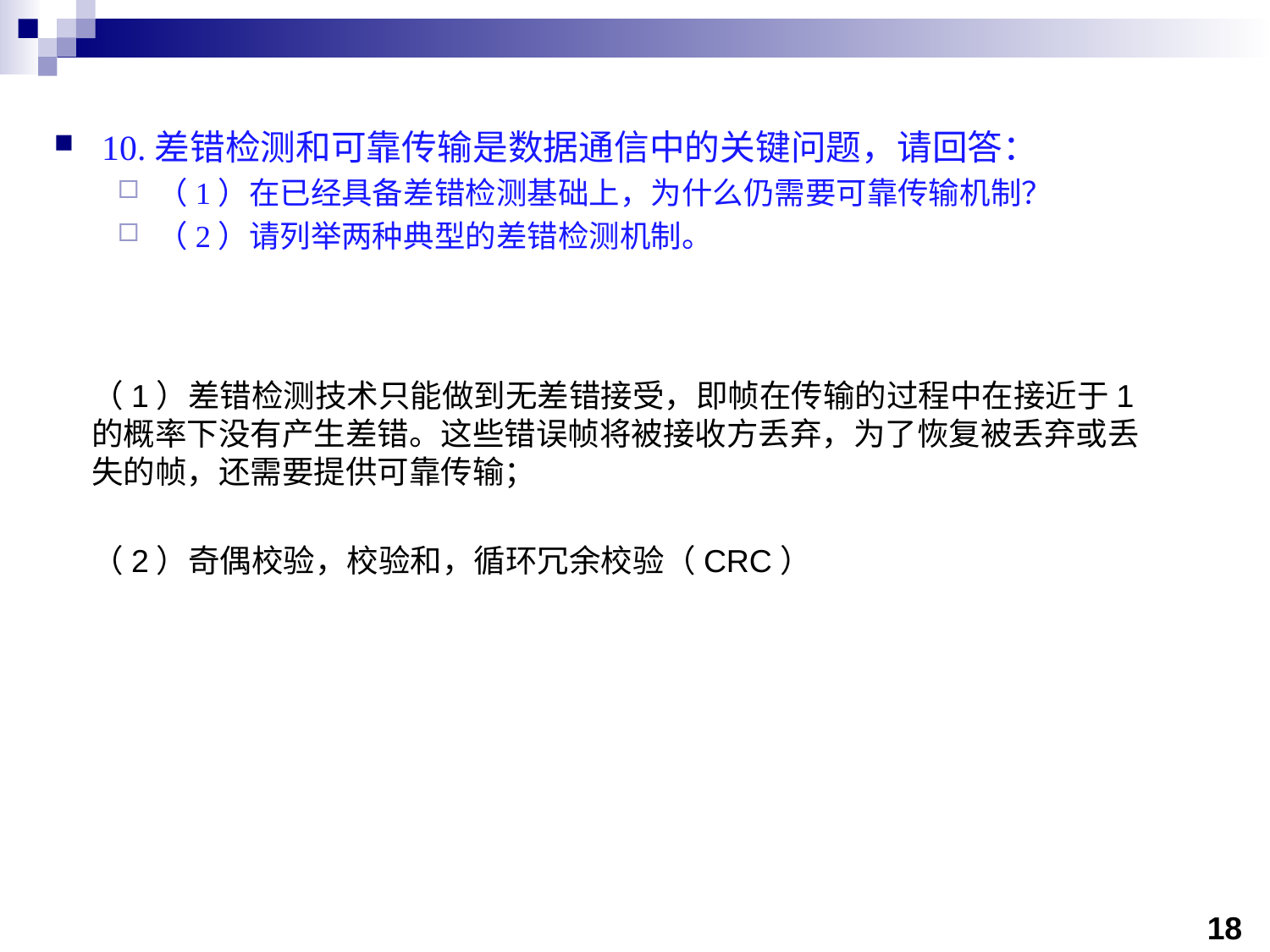

10.差错检测和可靠传输是数据通信中的关键问题，请回答：
（1）在已经具备差错检测基础上，为什么仍需要可靠传输机制？
（2）请列举两种典型的差错检测机制。
（1）差错检测技术只能做到无差错接受，即帧在传输的过程中在接近于1的概率下没有产生差错。这些错误帧将被接收方丢弃，为了恢复被丢弃或丢失的帧，还需要提供可靠传输；

（2）奇偶校验，校验和，循环冗余校验（CRC）
18